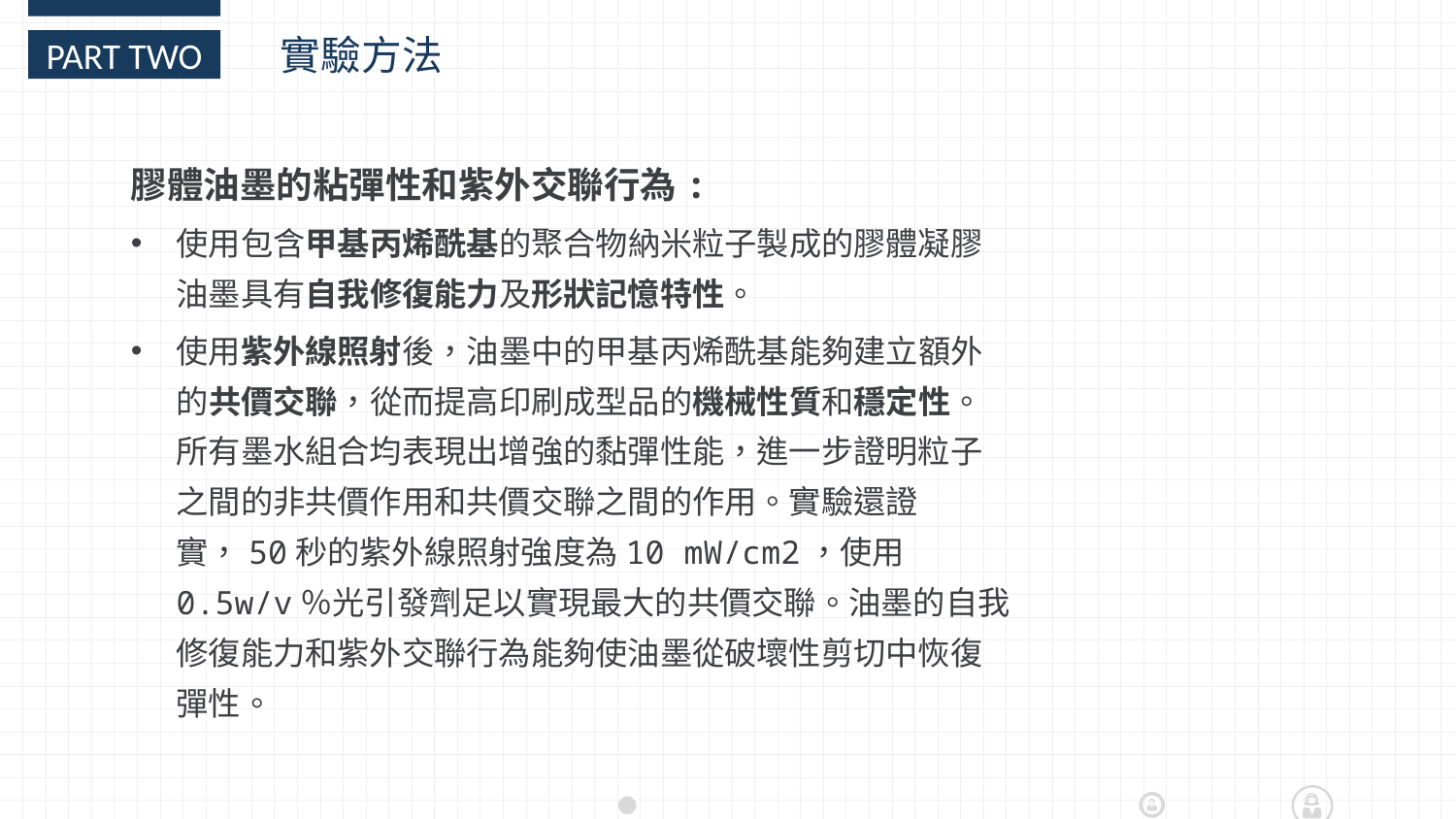

實驗方法
PART TWO
膠體油墨的粘彈性和紫外交聯行為:
使用包含甲基丙烯酰基的聚合物納米粒子製成的膠體凝膠油墨具有自我修復能力及形狀記憶特性。
使用紫外線照射後，油墨中的甲基丙烯酰基能夠建立額外的共價交聯，從而提高印刷成型品的機械性質和穩定性。所有墨水組合均表現出增強的黏彈性能，進一步證明粒子之間的非共價作用和共價交聯之間的作用。實驗還證實，50秒的紫外線照射強度為10 mW/cm2，使用0.5w/v％光引發劑足以實現最大的共價交聯。油墨的自我修復能力和紫外交聯行為能夠使油墨從破壞性剪切中恢復彈性。